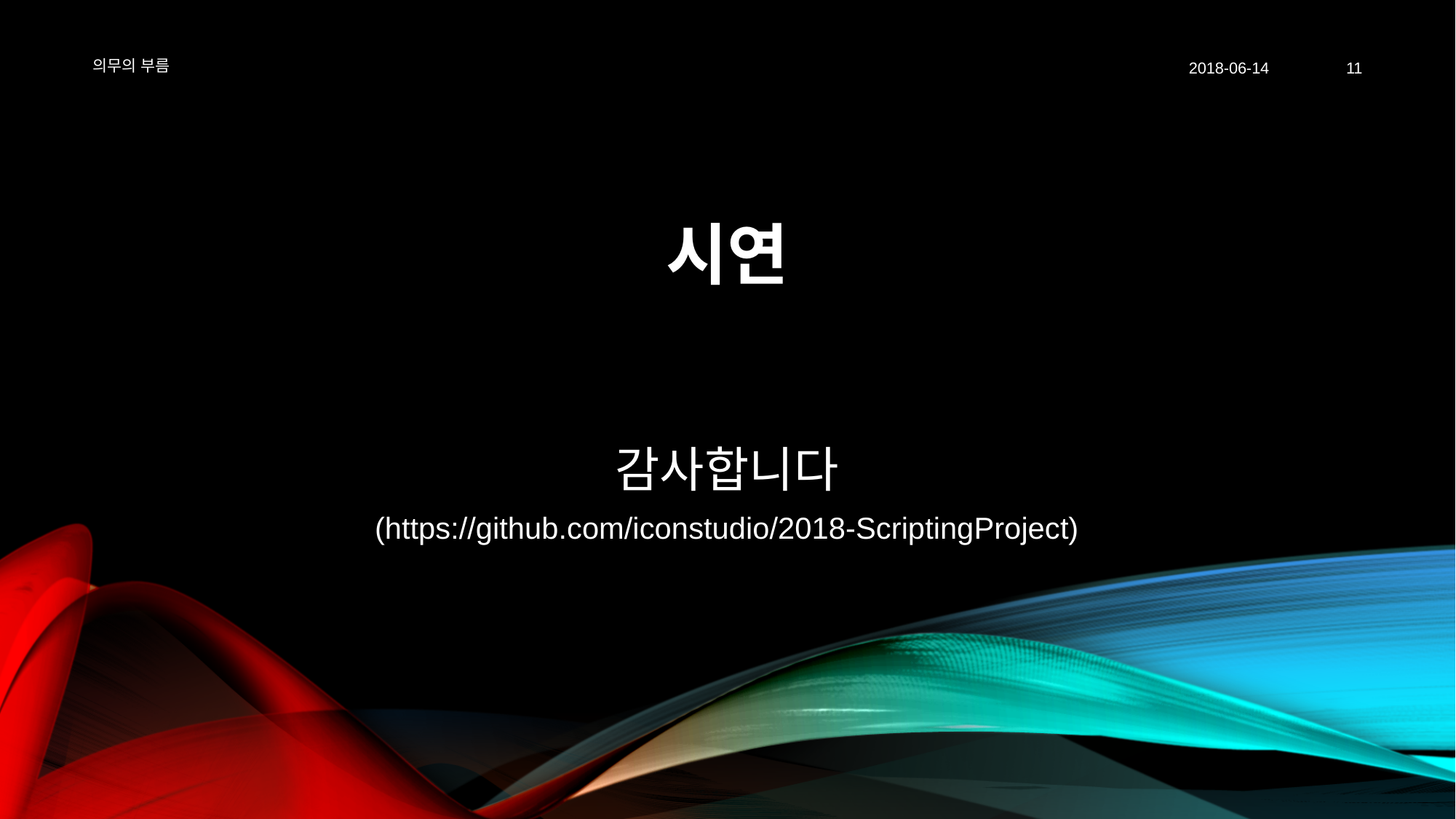

의무의 부름
2018-06-14
11
# 시연
감사합니다
(https://github.com/iconstudio/2018-ScriptingProject)